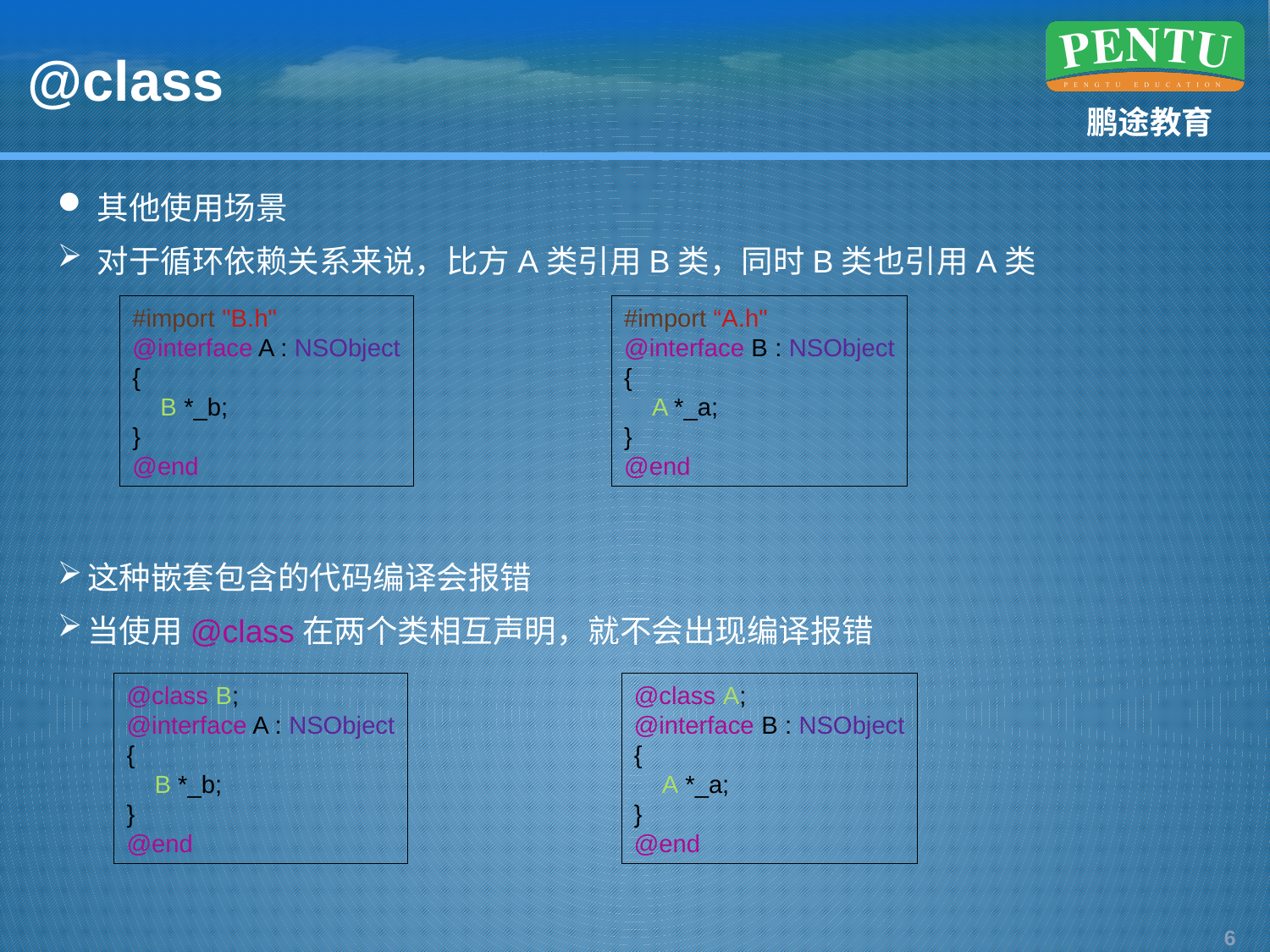

# @class
其他使用场景
对于循环依赖关系来说，比方A类引用B类，同时B类也引用A类
#import "B.h"
@interface A : NSObject
{
    B *_b;
}
@end
#import “A.h"
@interface B : NSObject
{
    A *_a;
}
@end
这种嵌套包含的代码编译会报错
当使用@class在两个类相互声明，就不会出现编译报错
@class B;
@interface A : NSObject
{
    B *_b;
}
@end
@class A;
@interface B : NSObject
{
    A *_a;
}
@end
6